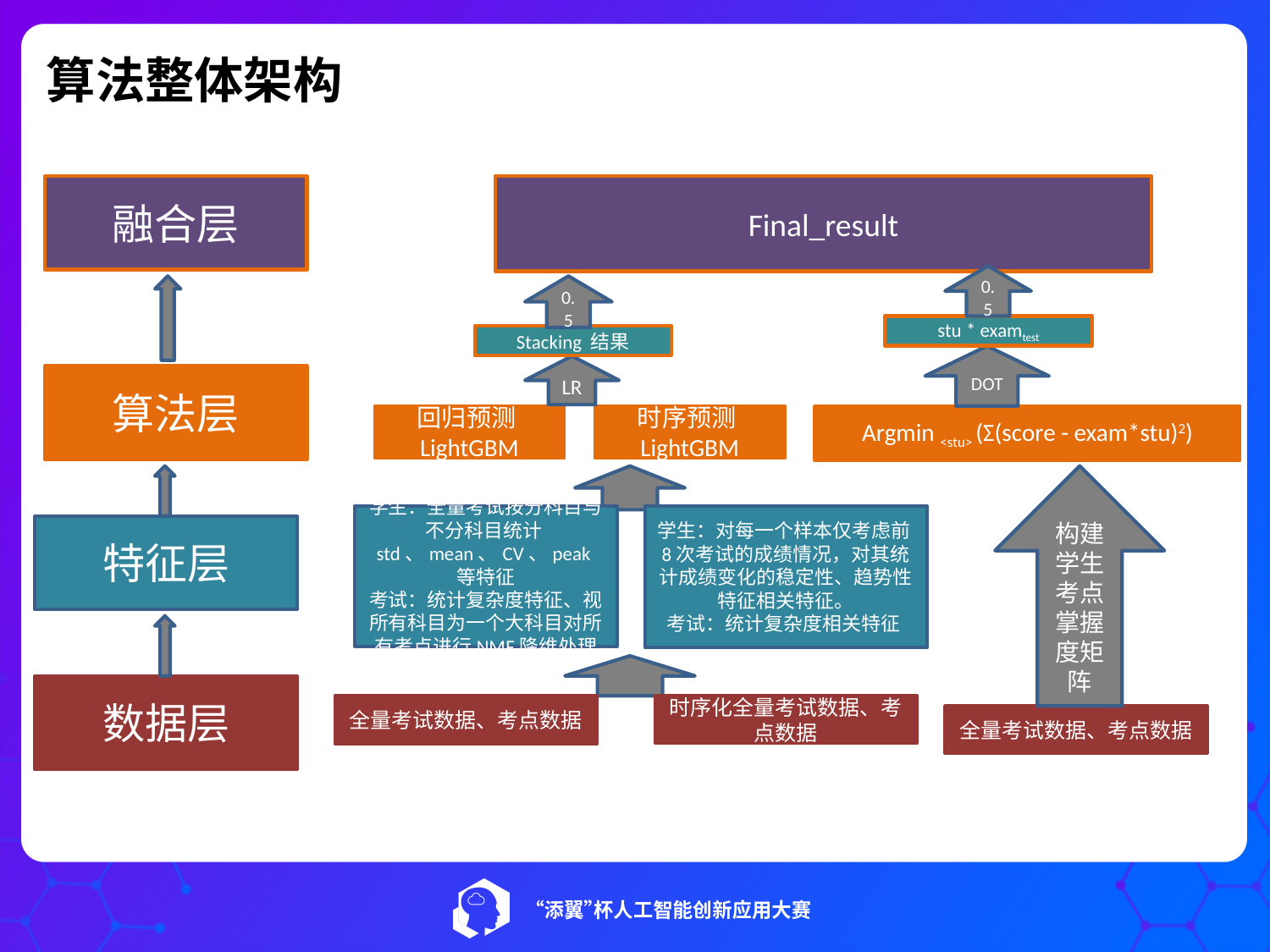

算法整体架构
融合层
Final_result
0.5

0.5
stu * examtest
Stacking 结果
DOT
LR
算法层
回归预测LightGBM
时序预测LightGBM
Argmin <stu> (Σ(score - exam*stu)2)

构建学生考点掌握度矩阵
学生：全量考试按分科目与不分科目统计std、mean、CV、peak等特征
考试：统计复杂度特征、视所有科目为一个大科目对所有考点进行NMF降维处理
学生：对每一个样本仅考虑前8次考试的成绩情况，对其统计成绩变化的稳定性、趋势性特征相关特征。
考试：统计复杂度相关特征
特征层

数据层
全量考试数据、考点数据
时序化全量考试数据、考点数据
全量考试数据、考点数据